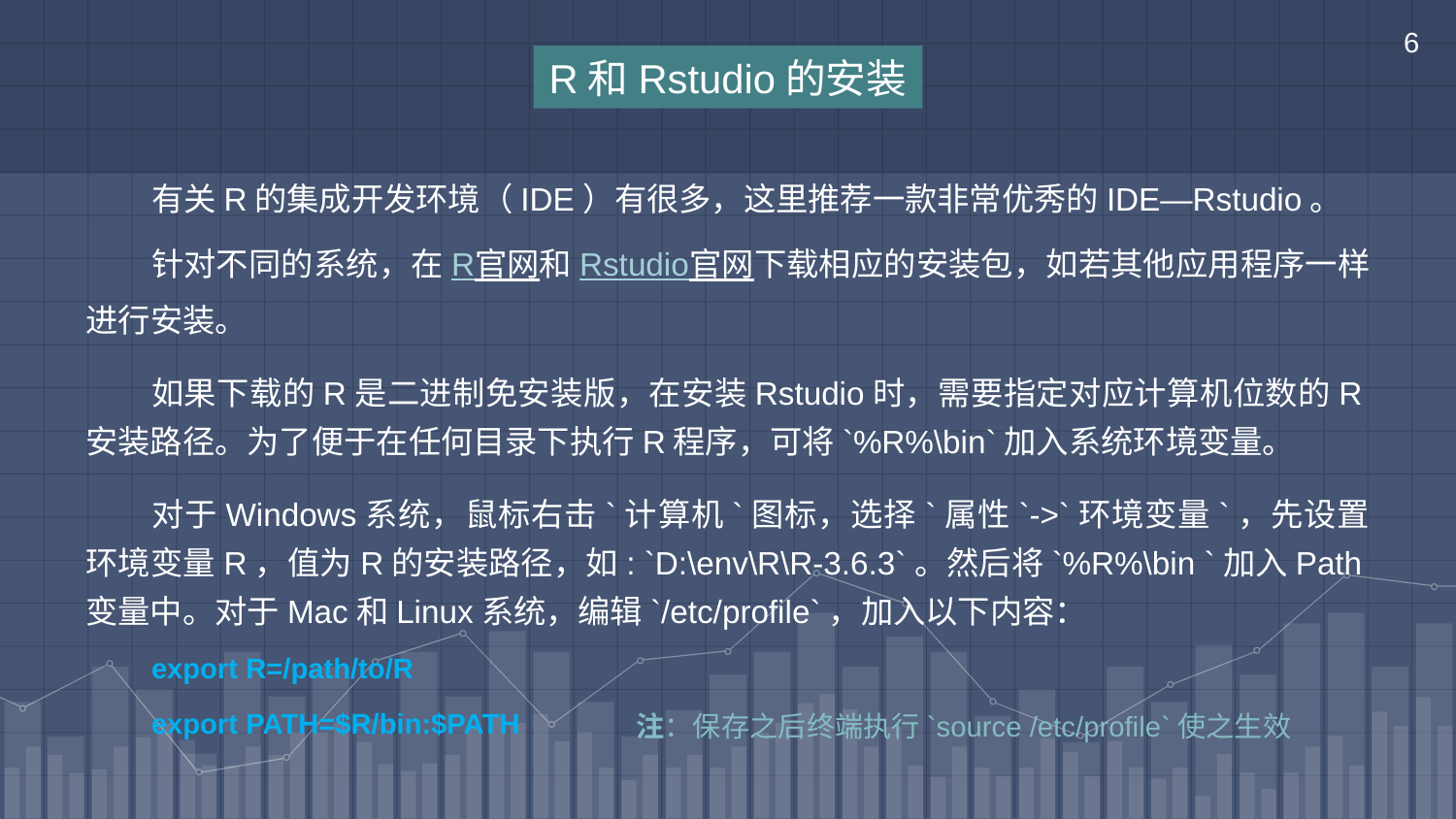

6
R和Rstudio的安装
有关R的集成开发环境（IDE）有很多，这里推荐一款非常优秀的IDE—Rstudio。
针对不同的系统，在R官网和Rstudio官网下载相应的安装包，如若其他应用程序一样进行安装。
如果下载的R是二进制免安装版，在安装Rstudio时，需要指定对应计算机位数的R安装路径。为了便于在任何目录下执行R程序，可将`%R%\bin`加入系统环境变量。
对于Windows系统，鼠标右击`计算机`图标，选择`属性`->`环境变量`，先设置环境变量R，值为R的安装路径，如: `D:\env\R\R-3.6.3`。然后将`%R%\bin `加入Path变量中。对于Mac和Linux系统，编辑`/etc/profile`，加入以下内容：
export R=/path/to/R
export PATH=$R/bin:$PATH
注：保存之后终端执行`source /etc/profile`使之生效